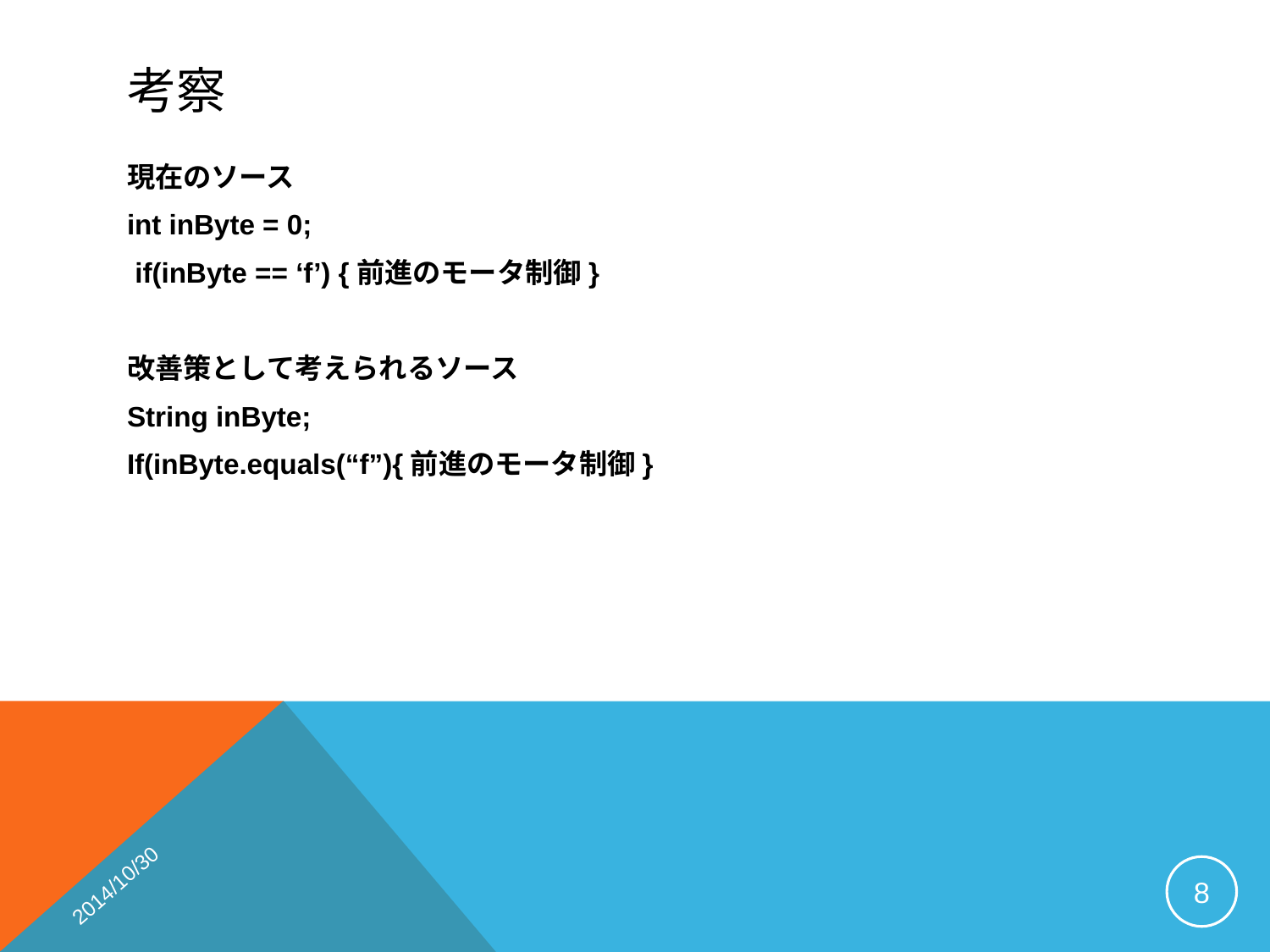

# 考察
現在のソース
int inByte = 0;
 if(inByte == ‘f’) {前進のモータ制御}

改善策として考えられるソース
String inByte;
If(inByte.equals(“f”){前進のモータ制御}

2014/10/30
8